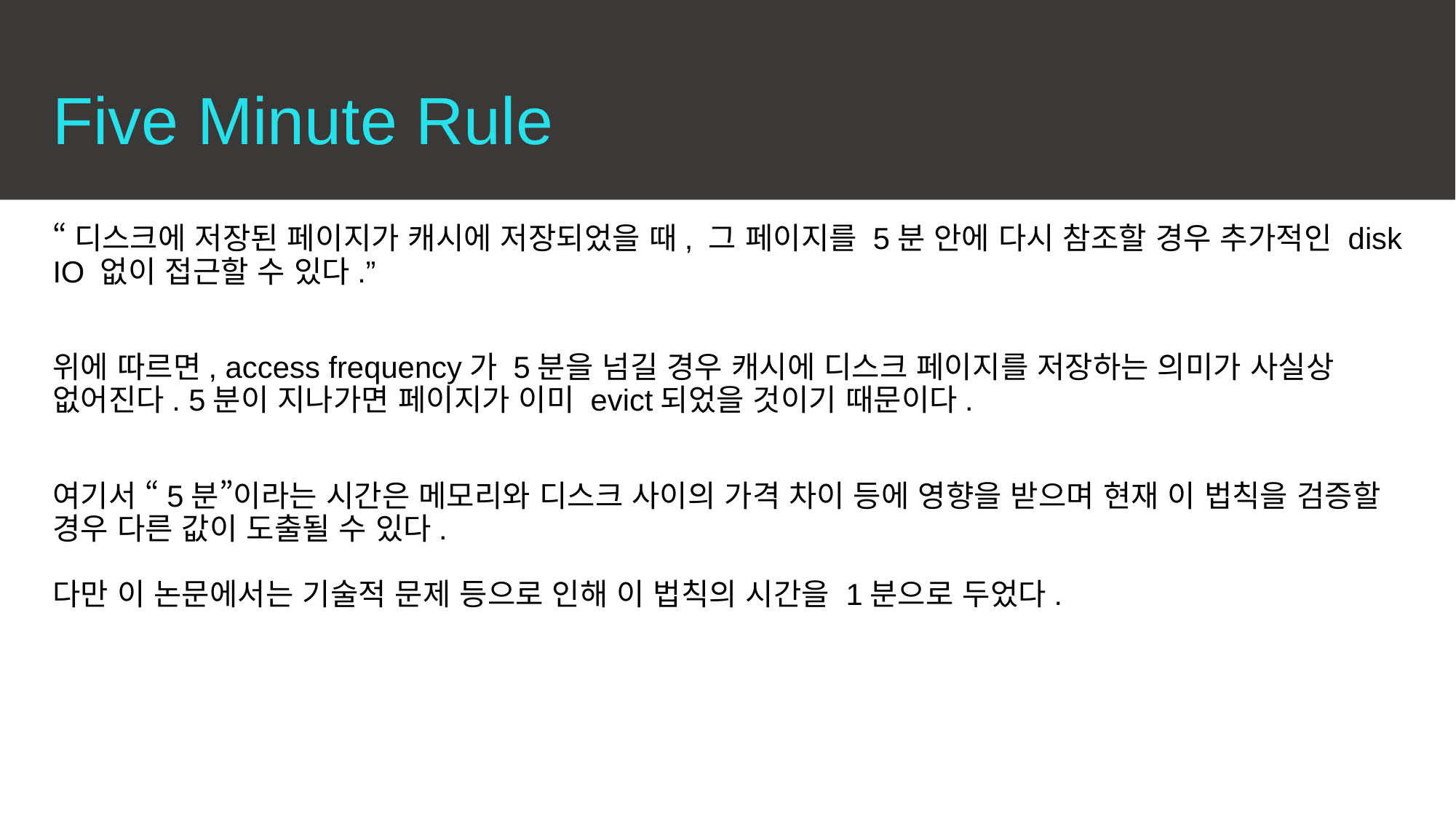

# Five Minute Rule
“디스크에 저장된 페이지가 캐시에 저장되었을 때, 그 페이지를 5분 안에 다시 참조할 경우 추가적인 disk IO 없이 접근할 수 있다.”

위에 따르면, access frequency가 5분을 넘길 경우 캐시에 디스크 페이지를 저장하는 의미가 사실상 없어진다. 5분이 지나가면 페이지가 이미 evict되었을 것이기 때문이다.

여기서 “5분”이라는 시간은 메모리와 디스크 사이의 가격 차이 등에 영향을 받으며 현재 이 법칙을 검증할 경우 다른 값이 도출될 수 있다.
다만 이 논문에서는 기술적 문제 등으로 인해 이 법칙의 시간을 1분으로 두었다.